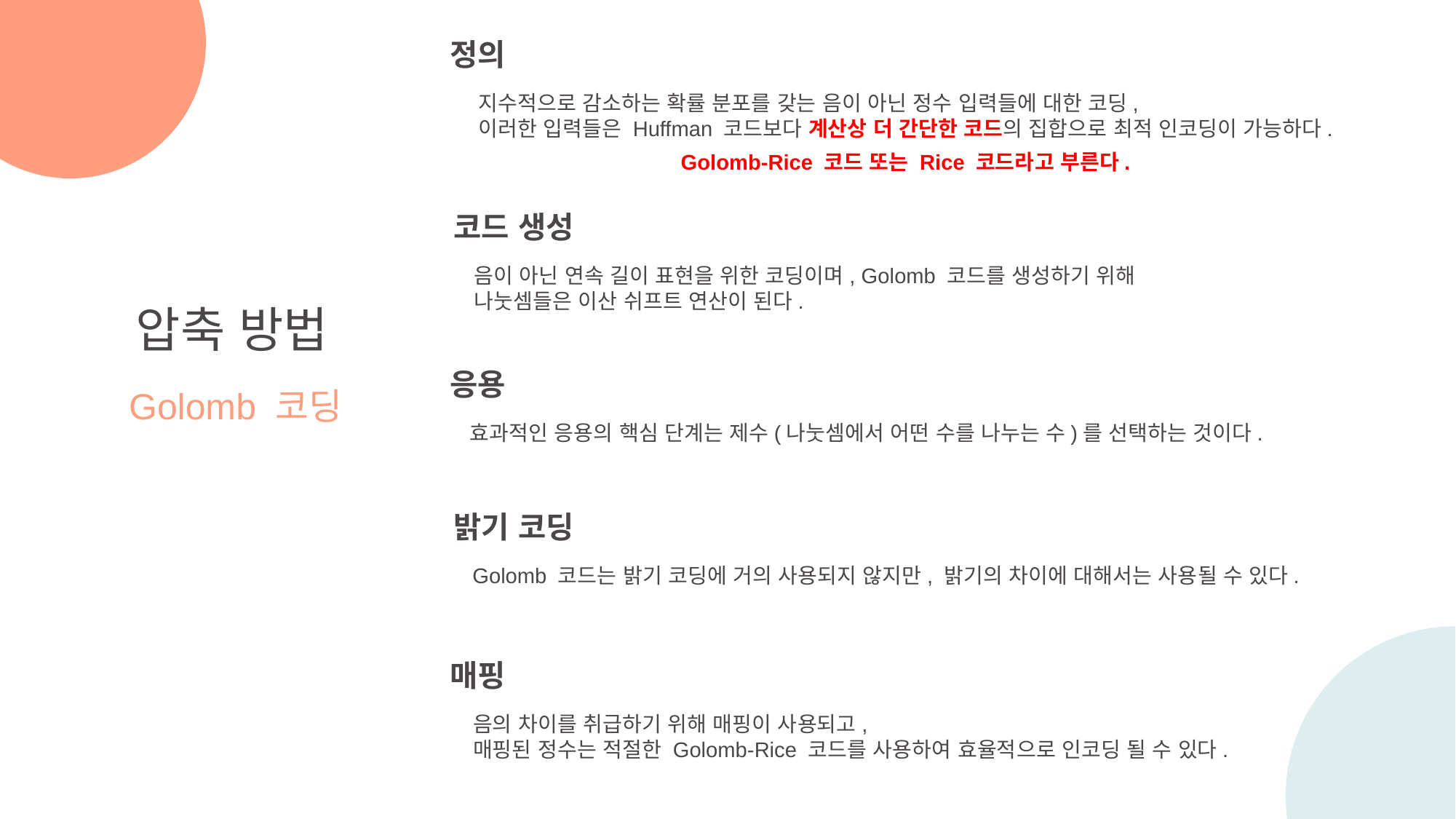

정의
지수적으로 감소하는 확률 분포를 갖는 음이 아닌 정수 입력들에 대한 코딩,
이러한 입력들은 Huffman 코드보다 계산상 더 간단한 코드의 집합으로 최적 인코딩이 가능하다.
Golomb-Rice 코드 또는 Rice 코드라고 부른다.
코드 생성
음이 아닌 연속 길이 표현을 위한 코딩이며, Golomb 코드를 생성하기 위해
나눗셈들은 이산 쉬프트 연산이 된다.
압축 방법
Golomb 코딩
응용
효과적인 응용의 핵심 단계는 제수(나눗셈에서 어떤 수를 나누는 수)를 선택하는 것이다.
밝기 코딩
Golomb 코드는 밝기 코딩에 거의 사용되지 않지만, 밝기의 차이에 대해서는 사용될 수 있다.

매핑
음의 차이를 취급하기 위해 매핑이 사용되고,
매핑된 정수는 적절한 Golomb-Rice 코드를 사용하여 효율적으로 인코딩 될 수 있다.